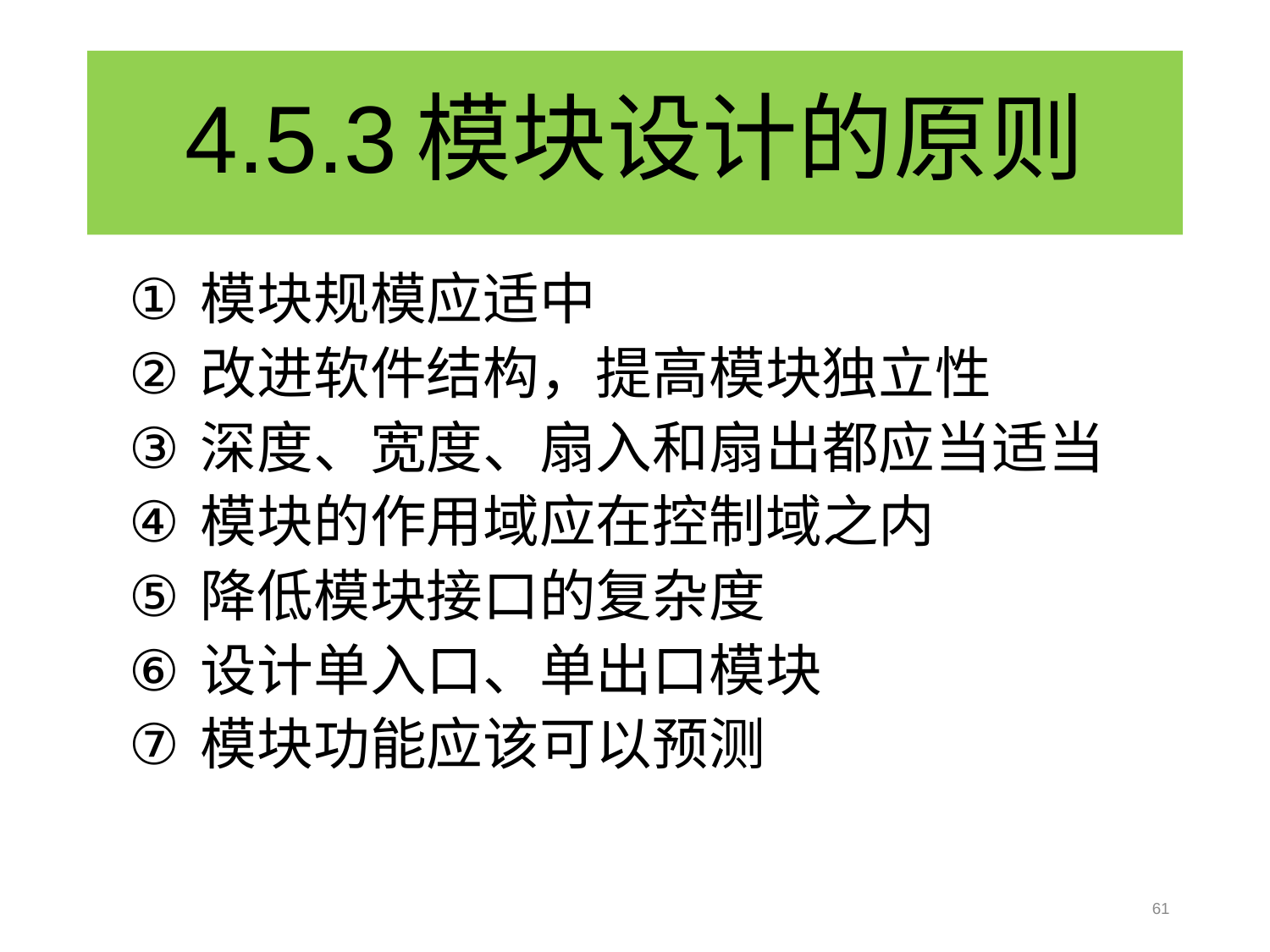

# 4.5.3模块设计的原则
模块规模应适中
改进软件结构，提高模块独立性
深度、宽度、扇入和扇出都应当适当
模块的作用域应在控制域之内
降低模块接口的复杂度
设计单入口、单出口模块
模块功能应该可以预测

61